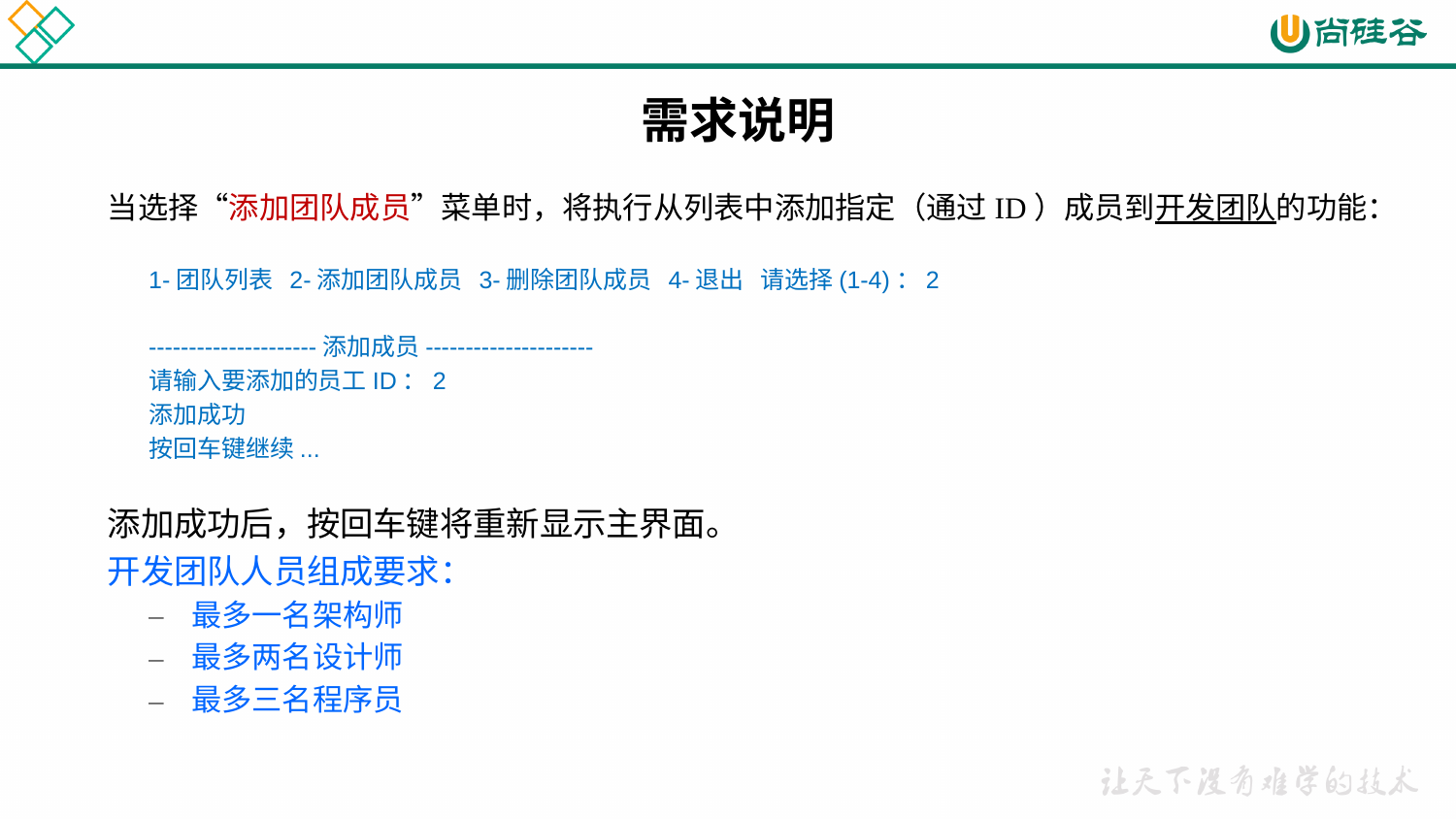

需求说明
当选择“添加团队成员”菜单时，将执行从列表中添加指定（通过ID）成员到开发团队的功能：

1-团队列表  2-添加团队成员  3-删除团队成员  4-退出   请选择(1-4)：2

---------------------添加成员---------------------
请输入要添加的员工ID：2
添加成功
按回车键继续...

添加成功后，按回车键将重新显示主界面。
开发团队人员组成要求：
最多一名架构师
最多两名设计师
最多三名程序员